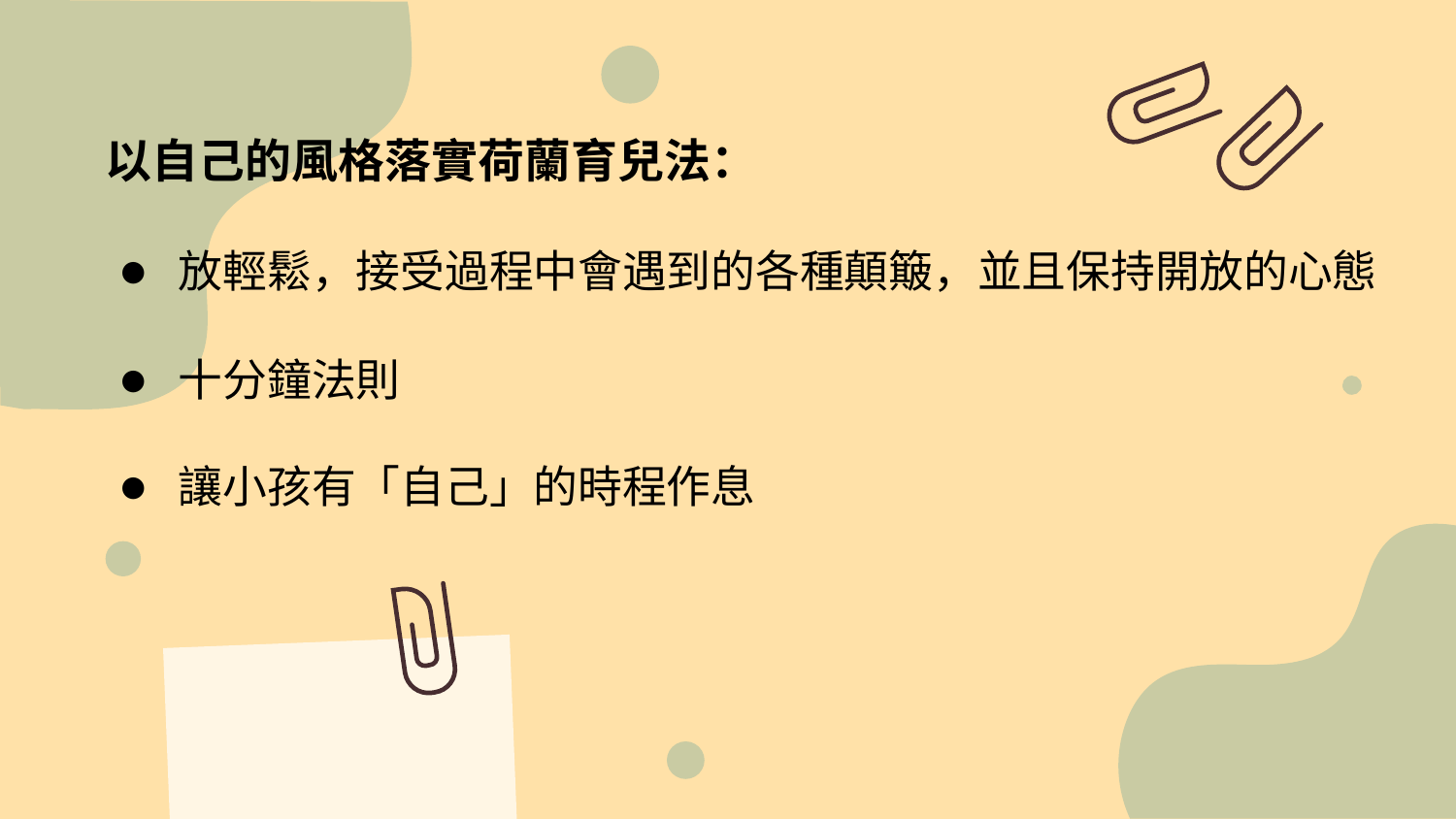

以自己的風格落實荷蘭育兒法：

放輕鬆，接受過程中會遇到的各種顛簸，並且保持開放的心態

十分鐘法則

讓小孩有「自己」的時程作息